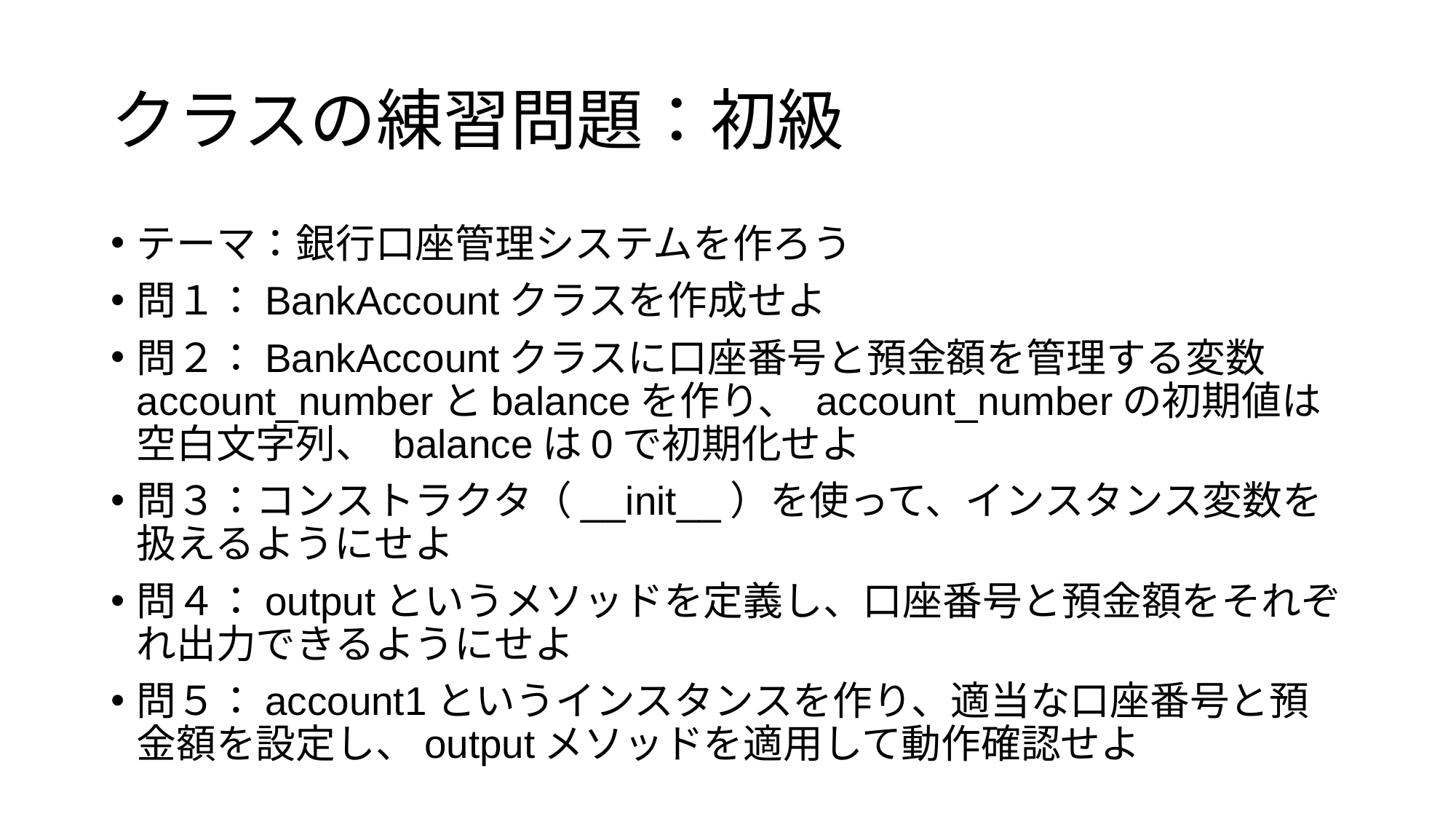

# クラスの練習問題：初級
テーマ：銀行口座管理システムを作ろう
問１：BankAccountクラスを作成せよ
問２：BankAccountクラスに口座番号と預金額を管理する変数account_numberとbalanceを作り、 account_numberの初期値は空白文字列、 balanceは0で初期化せよ
問３：コンストラクタ（__init__）を使って、インスタンス変数を扱えるようにせよ
問４：outputというメソッドを定義し、口座番号と預金額をそれぞれ出力できるようにせよ
問５：account1というインスタンスを作り、適当な口座番号と預金額を設定し、outputメソッドを適用して動作確認せよ